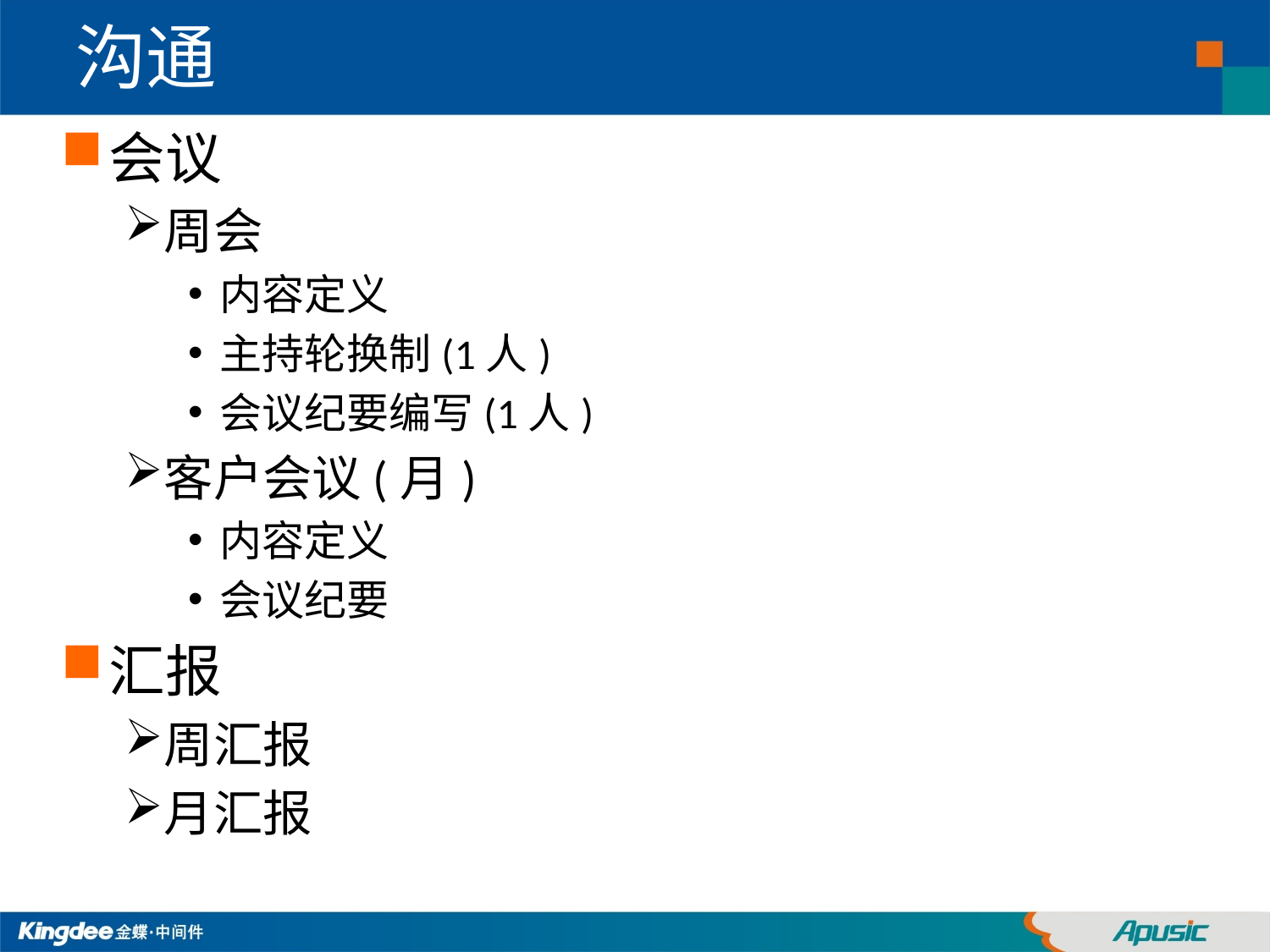

# 沟通
会议
周会
内容定义
主持轮换制(1人)
会议纪要编写(1人)
客户会议(月)
内容定义
会议纪要
汇报
周汇报
月汇报